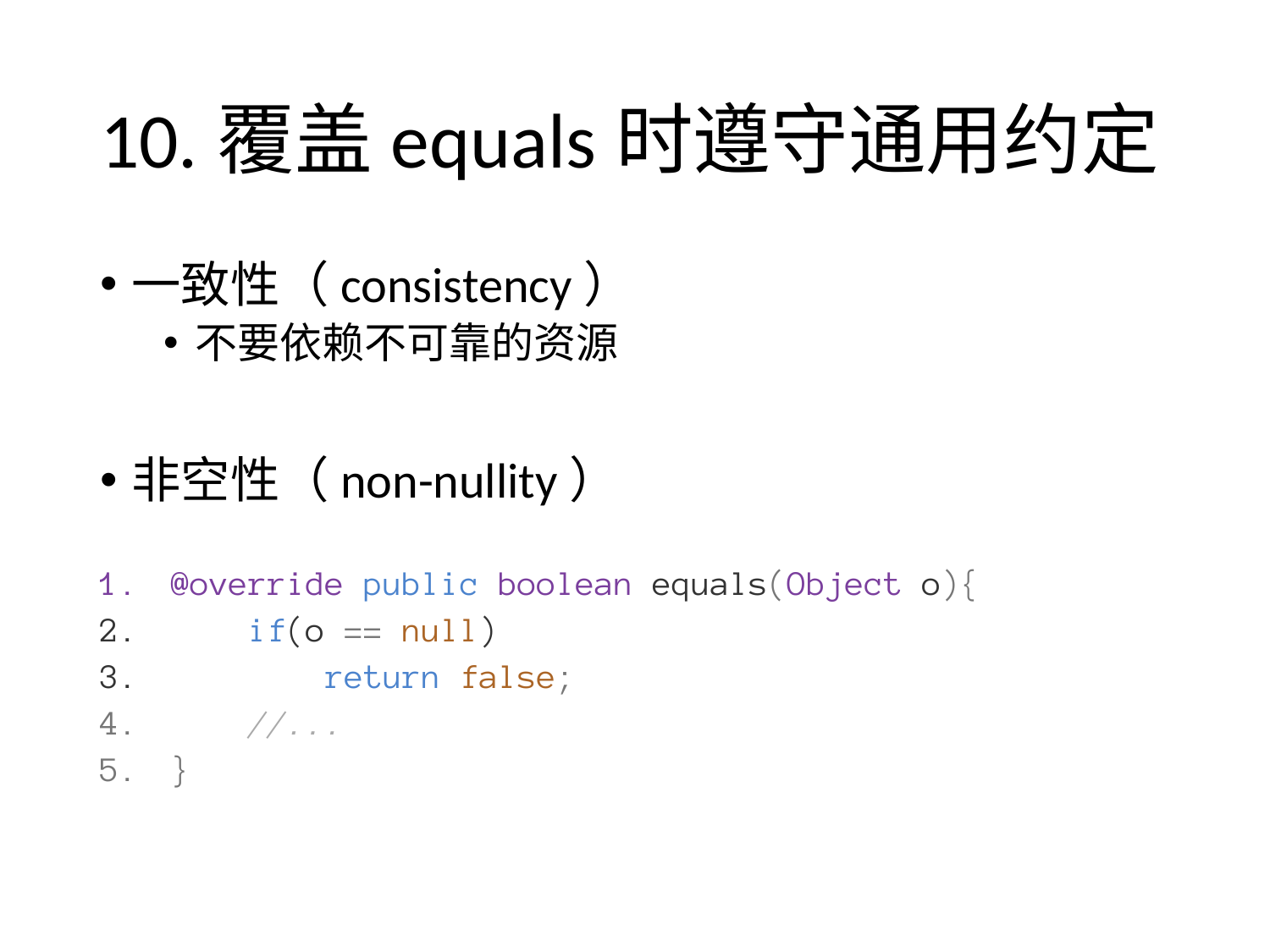

# 10.覆盖equals时遵守通用约定
一致性（consistency）
不要依赖不可靠的资源

非空性（non-nullity）

@override public boolean equals(Object o){
    if(o == null)
        return false;
    //...
}